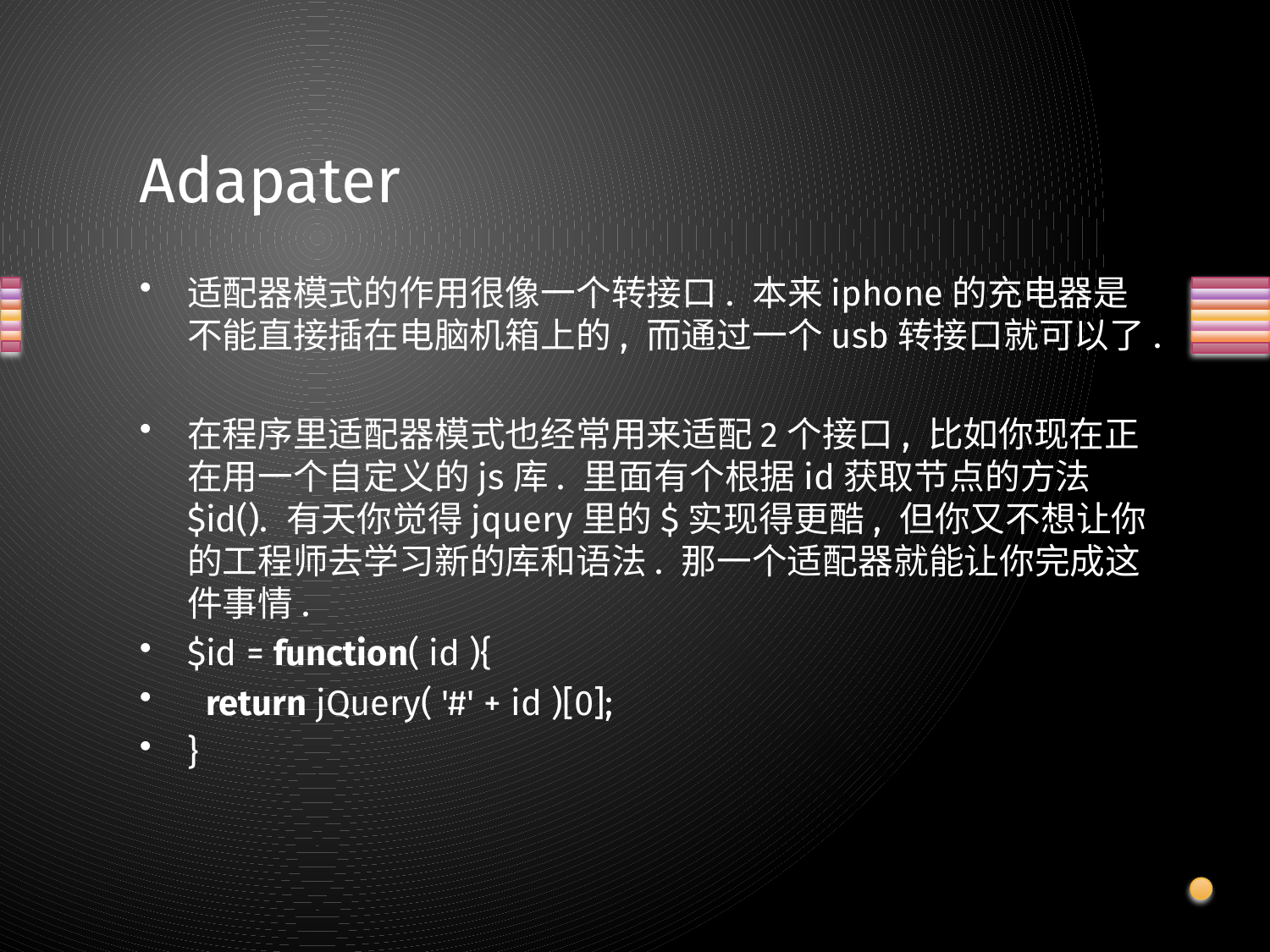

# Adapater
适配器模式的作用很像一个转接口. 本来iphone的充电器是不能直接插在电脑机箱上的, 而通过一个usb转接口就可以了.

在程序里适配器模式也经常用来适配2个接口, 比如你现在正在用一个自定义的js库. 里面有个根据id获取节点的方法$id(). 有天你觉得jquery里的$实现得更酷, 但你又不想让你的工程师去学习新的库和语法. 那一个适配器就能让你完成这件事情.
$id = function( id ){
  return jQuery( '#' + id )[0];
}